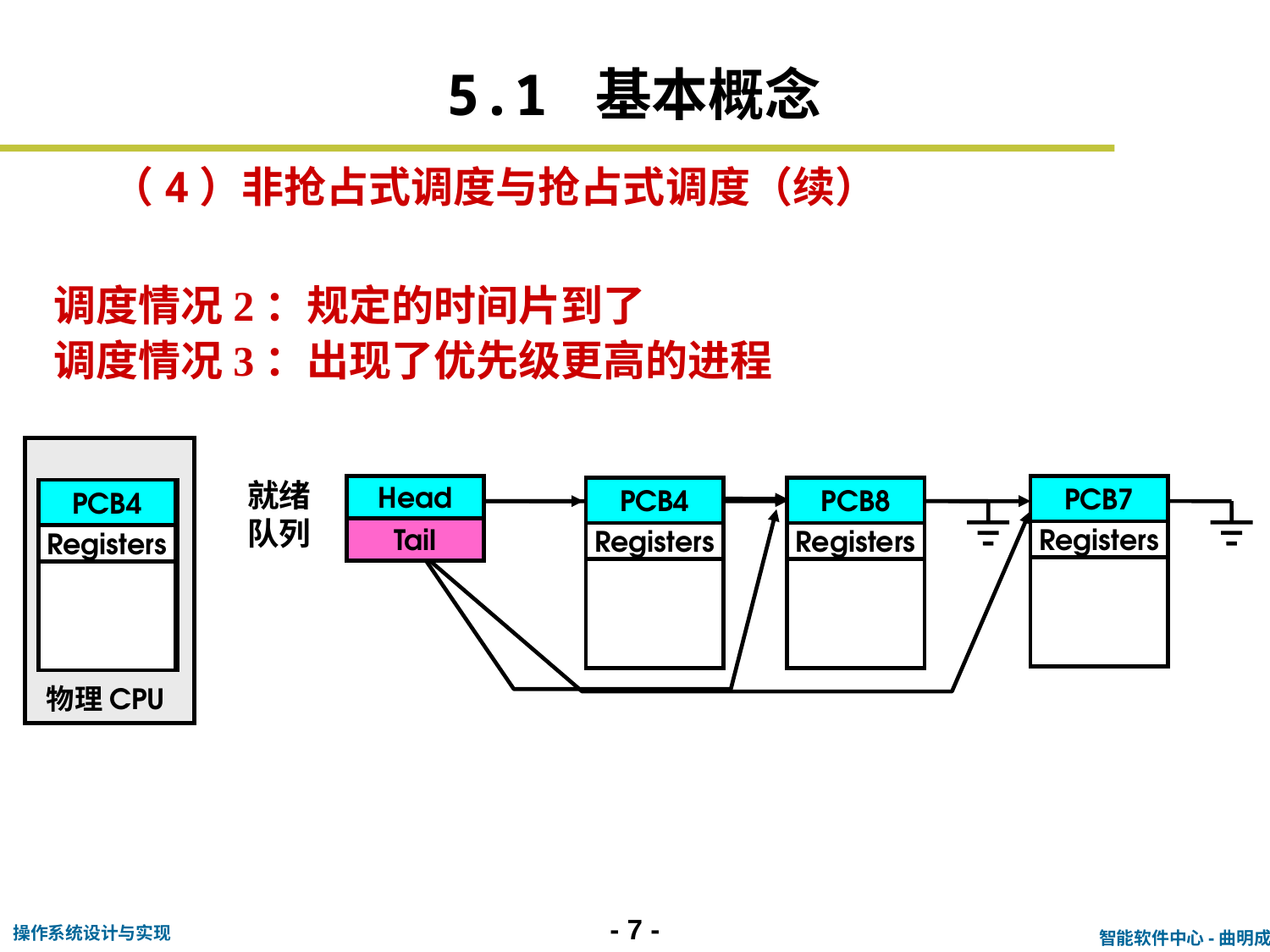

5.1 基本概念
（4）非抢占式调度与抢占式调度（续）
调度情况2：规定的时间片到了
调度情况3：出现了优先级更高的进程

物理CPU
就绪
队列
Head
Tail

PCB7
Registers

PCB4
Registers

PCB8
Registers

PCB4
Registers

PCB7
Registers